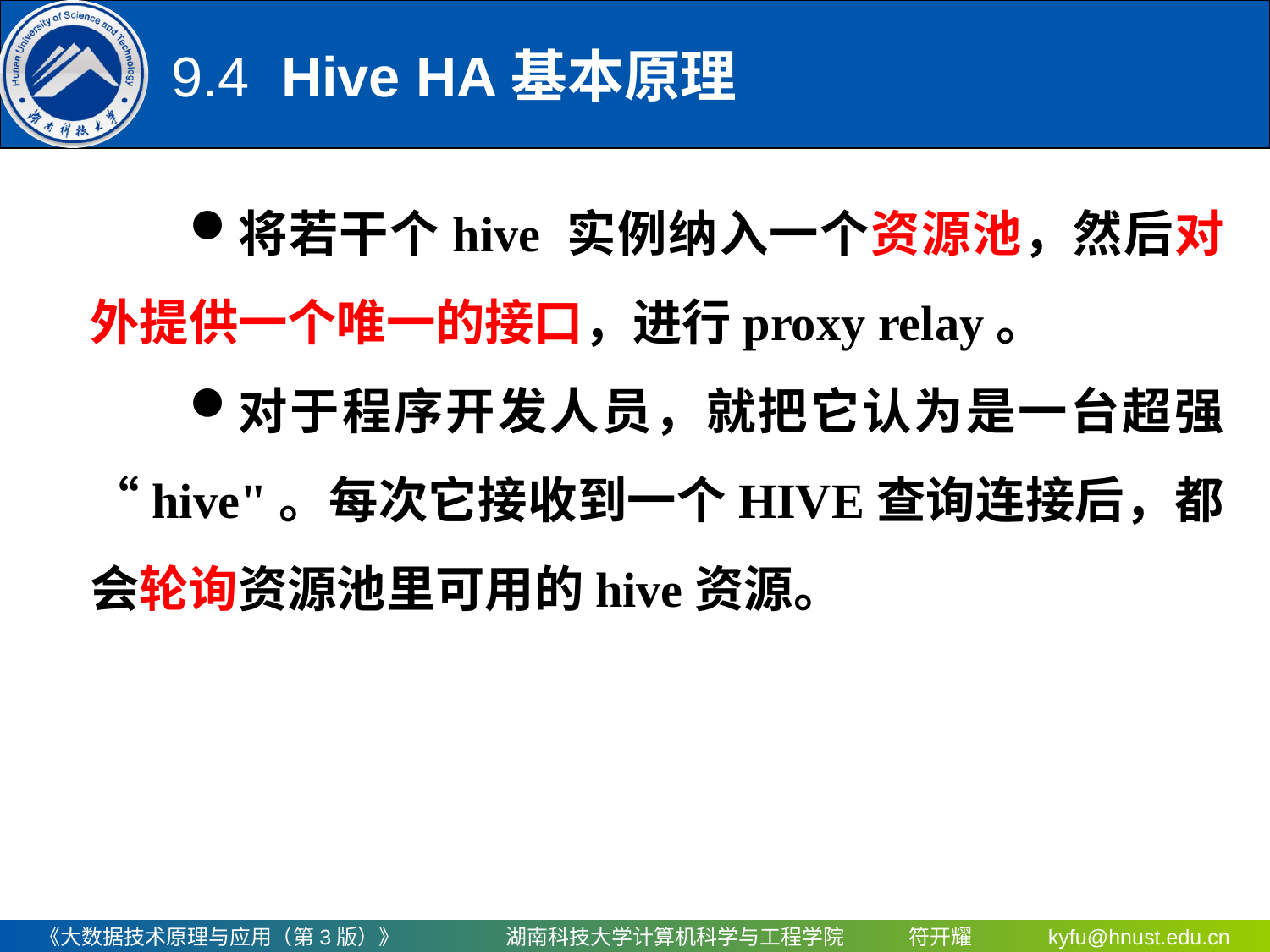

9.4  Hive HA基本原理
将若干个hive 实例纳入一个资源池，然后对外提供一个唯一的接口，进行proxy relay。
对于程序开发人员，就把它认为是一台超强“hive"。每次它接收到一个HIVE查询连接后，都会轮询资源池里可用的hive资源。